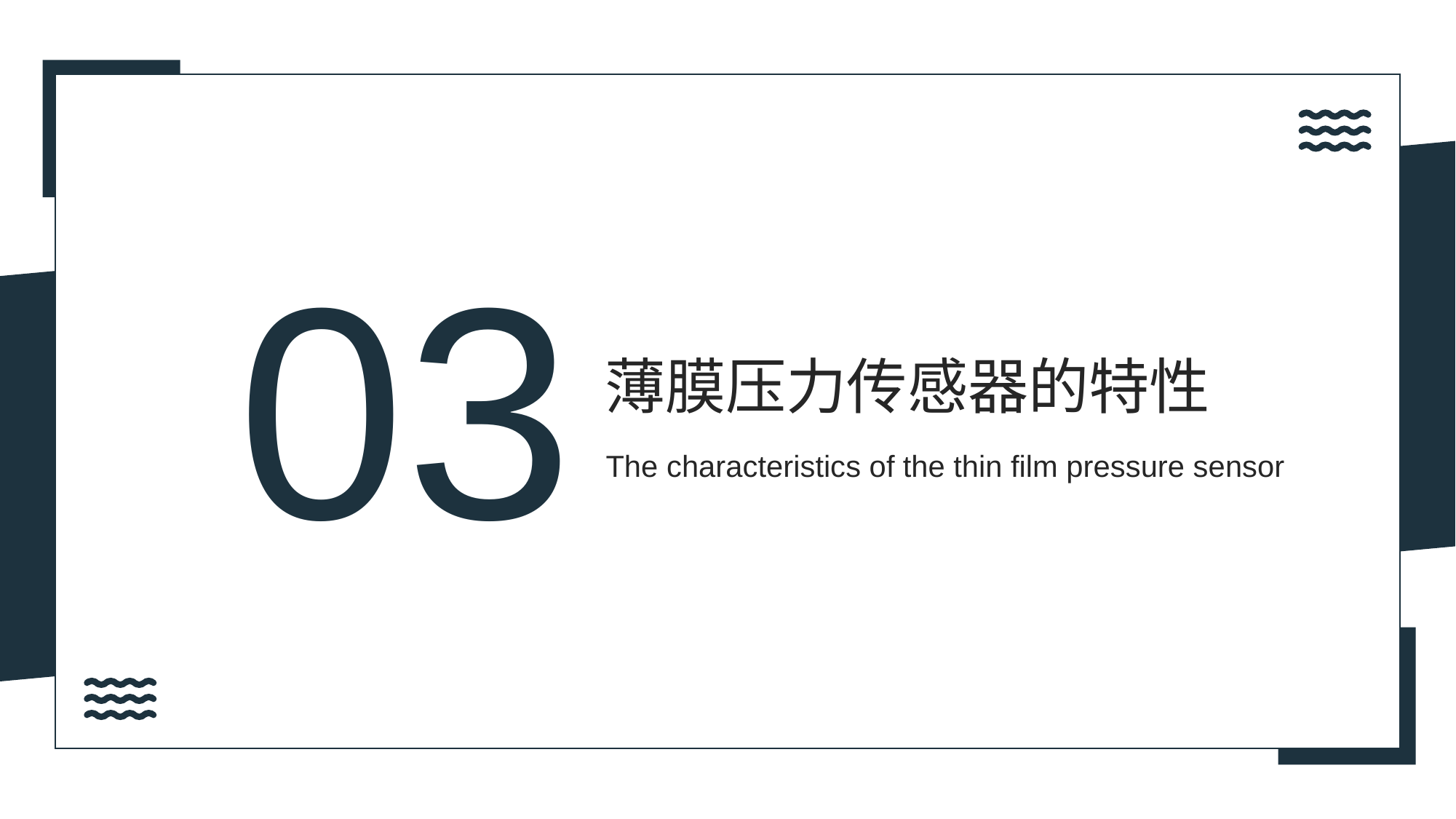

03
薄膜压力传感器的特性
The characteristics of the thin film pressure sensor